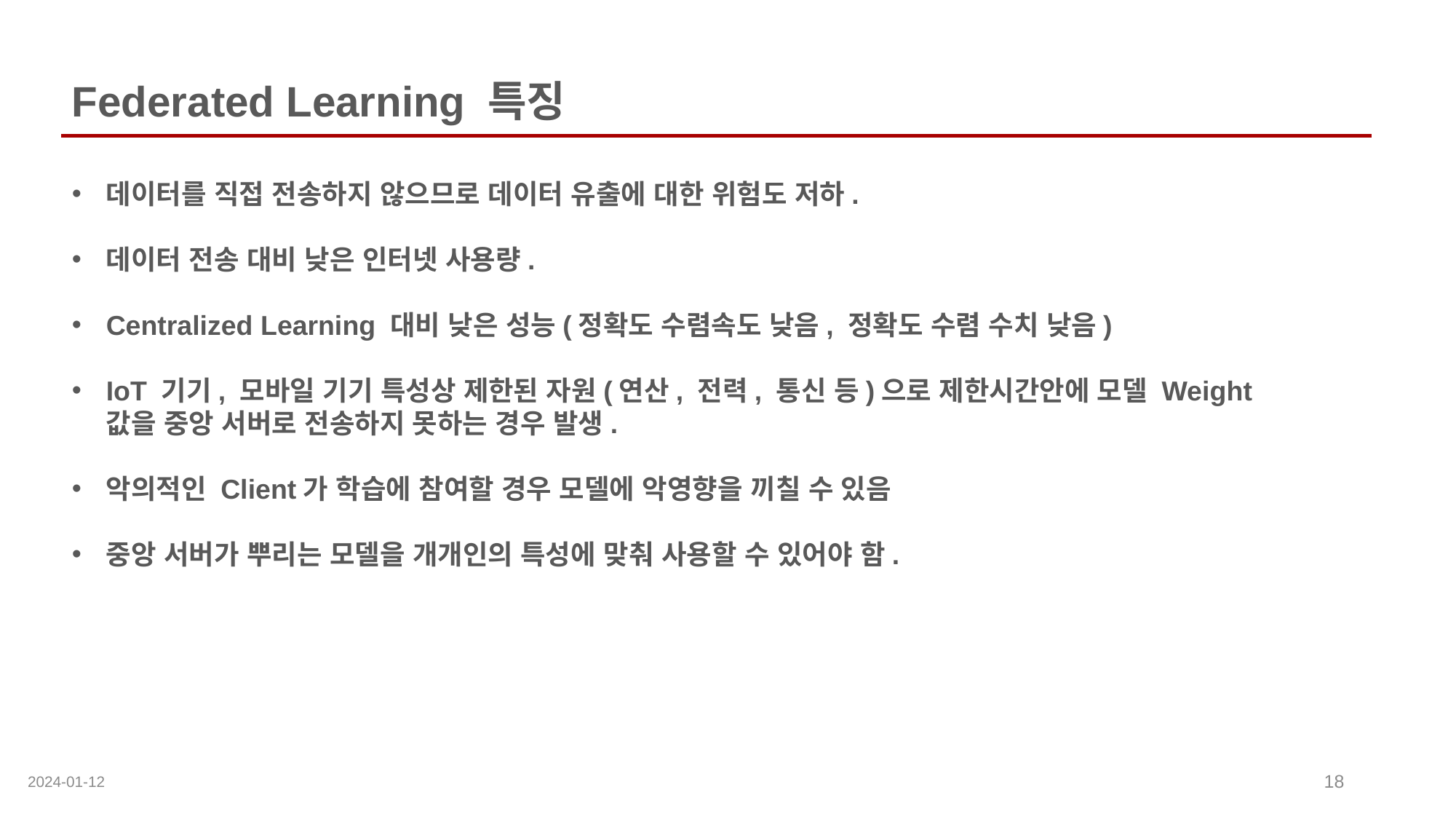

Federated Learning 특징
데이터를 직접 전송하지 않으므로 데이터 유출에 대한 위험도 저하.

데이터 전송 대비 낮은 인터넷 사용량.

Centralized Learning 대비 낮은 성능(정확도 수렴속도 낮음, 정확도 수렴 수치 낮음)

IoT 기기, 모바일 기기 특성상 제한된 자원(연산, 전력, 통신 등)으로 제한시간안에 모델 Weight 값을 중앙 서버로 전송하지 못하는 경우 발생.

악의적인 Client가 학습에 참여할 경우 모델에 악영향을 끼칠 수 있음

중앙 서버가 뿌리는 모델을 개개인의 특성에 맞춰 사용할 수 있어야 함.

2024-01-12
18